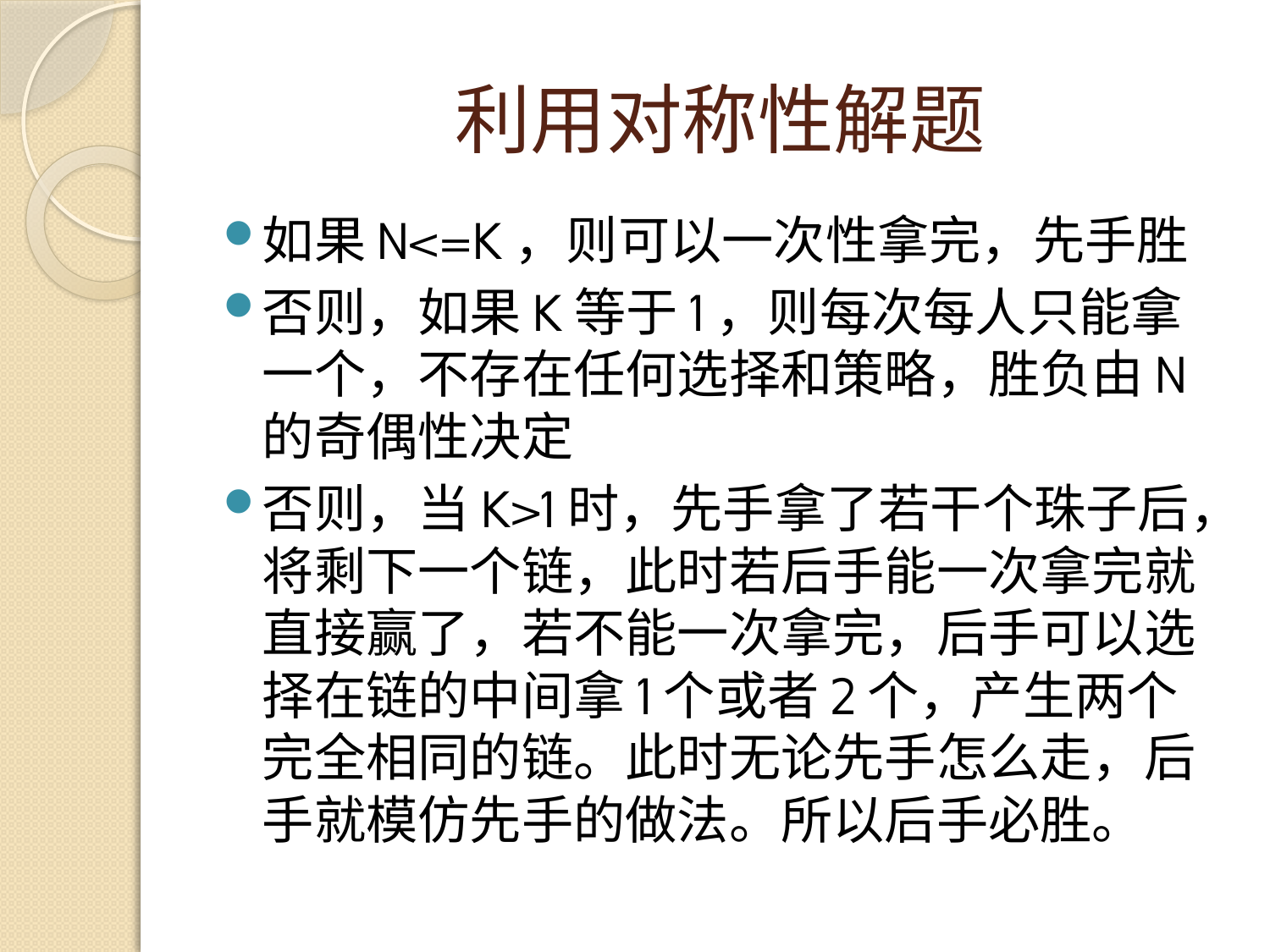

# 利用对称性解题
如果N<=K，则可以一次性拿完，先手胜
否则，如果K等于1，则每次每人只能拿一个，不存在任何选择和策略，胜负由N的奇偶性决定
否则，当K>1时，先手拿了若干个珠子后，将剩下一个链，此时若后手能一次拿完就直接赢了，若不能一次拿完，后手可以选择在链的中间拿1个或者2个，产生两个完全相同的链。此时无论先手怎么走，后手就模仿先手的做法。所以后手必胜。